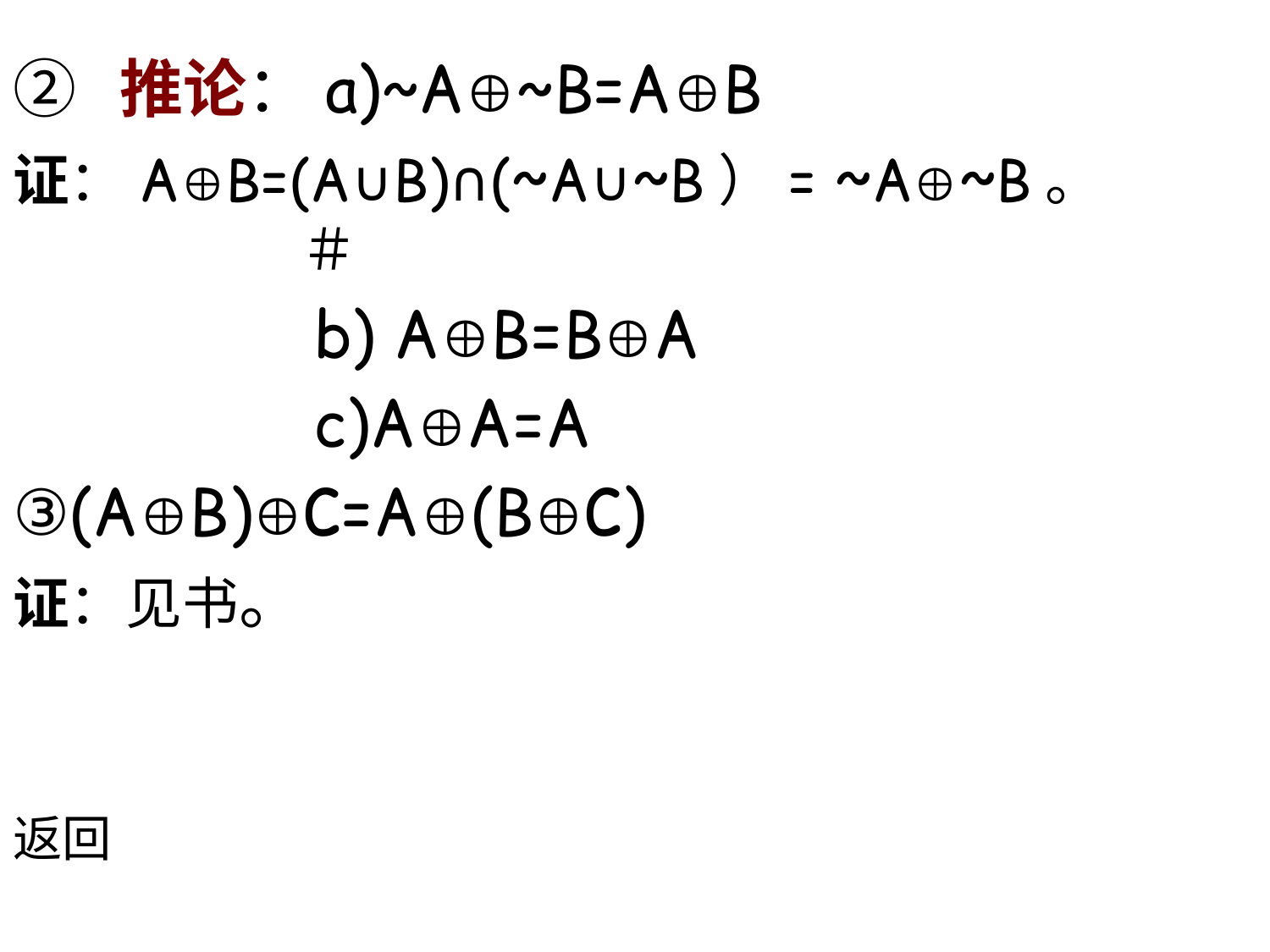

②  推论：a)~A⊕~B=A⊕B
证：A⊕B=(A∪B)∩(~A∪~B）= ~A⊕~B。                                ＃
			b) A⊕B=B⊕A
			c)A⊕A=A
③(A⊕B)⊕C=A⊕(B⊕C)
证：见书。

返回